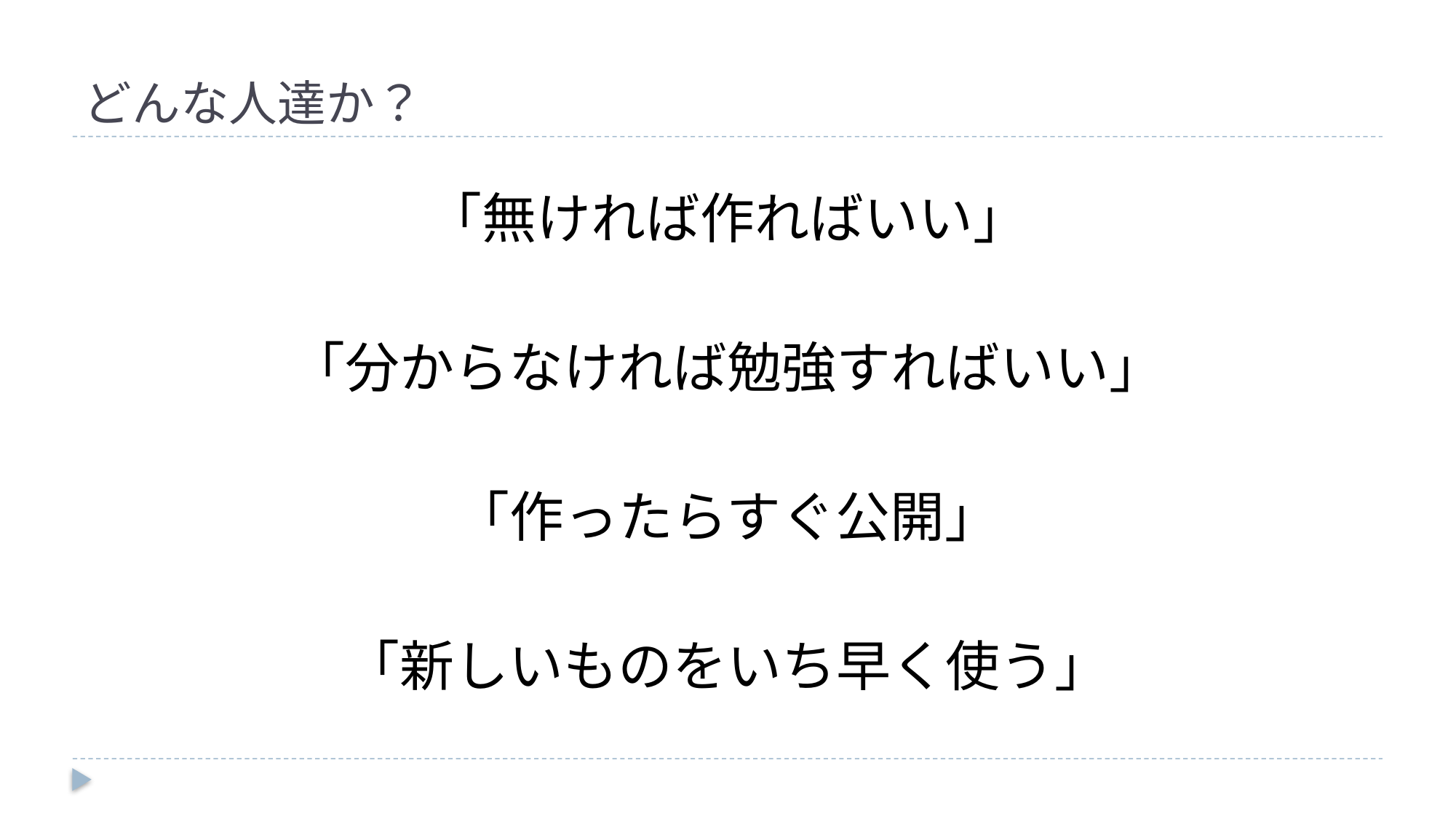

# どんな人達か？
「無ければ作ればいい」

「分からなければ勉強すればいい」

「作ったらすぐ公開」

「新しいものをいち早く使う」